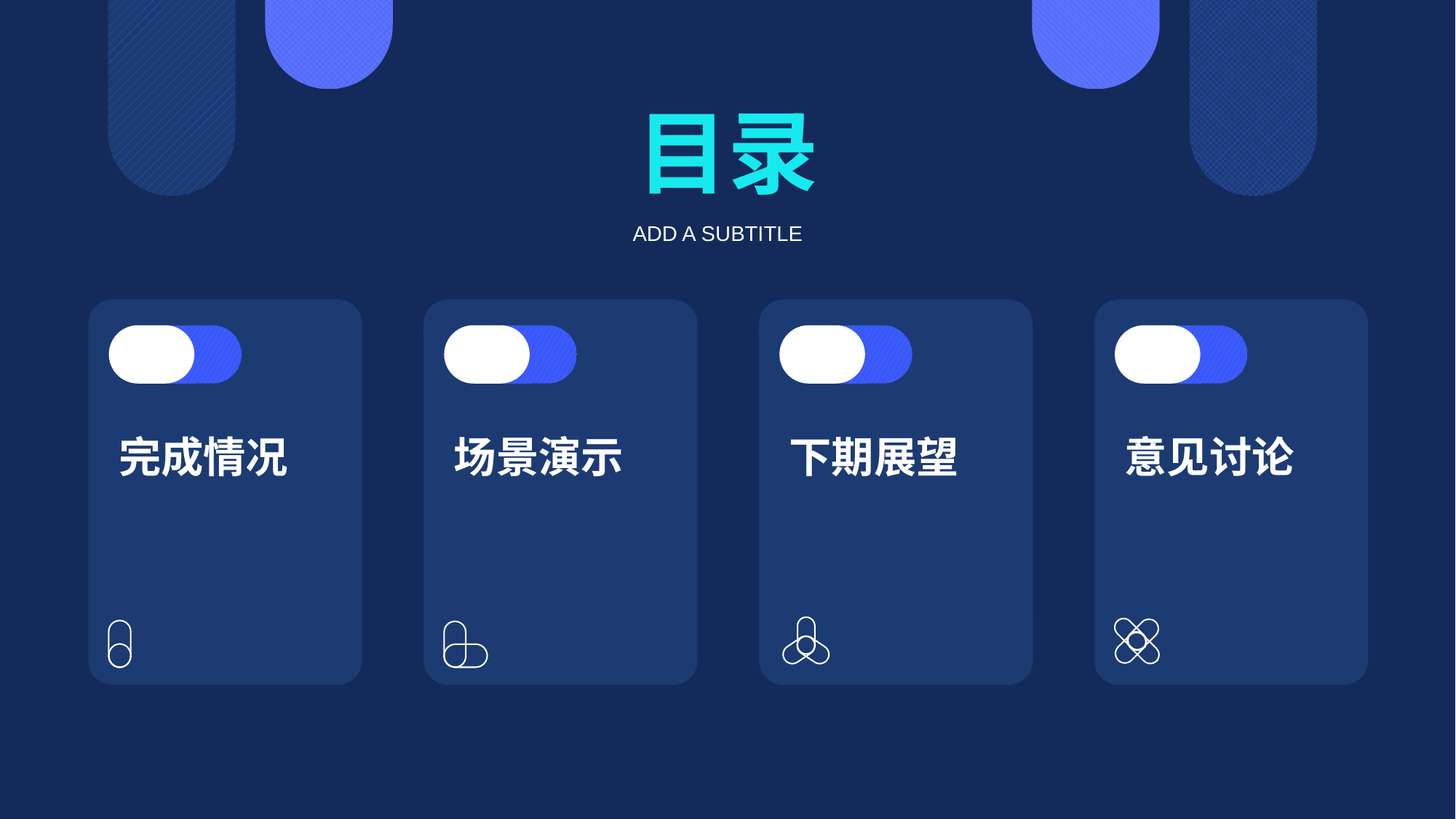

目录
Add a subtitle

O1
O2
O3
O4
完成情况
场景演示
下期展望
意见讨论